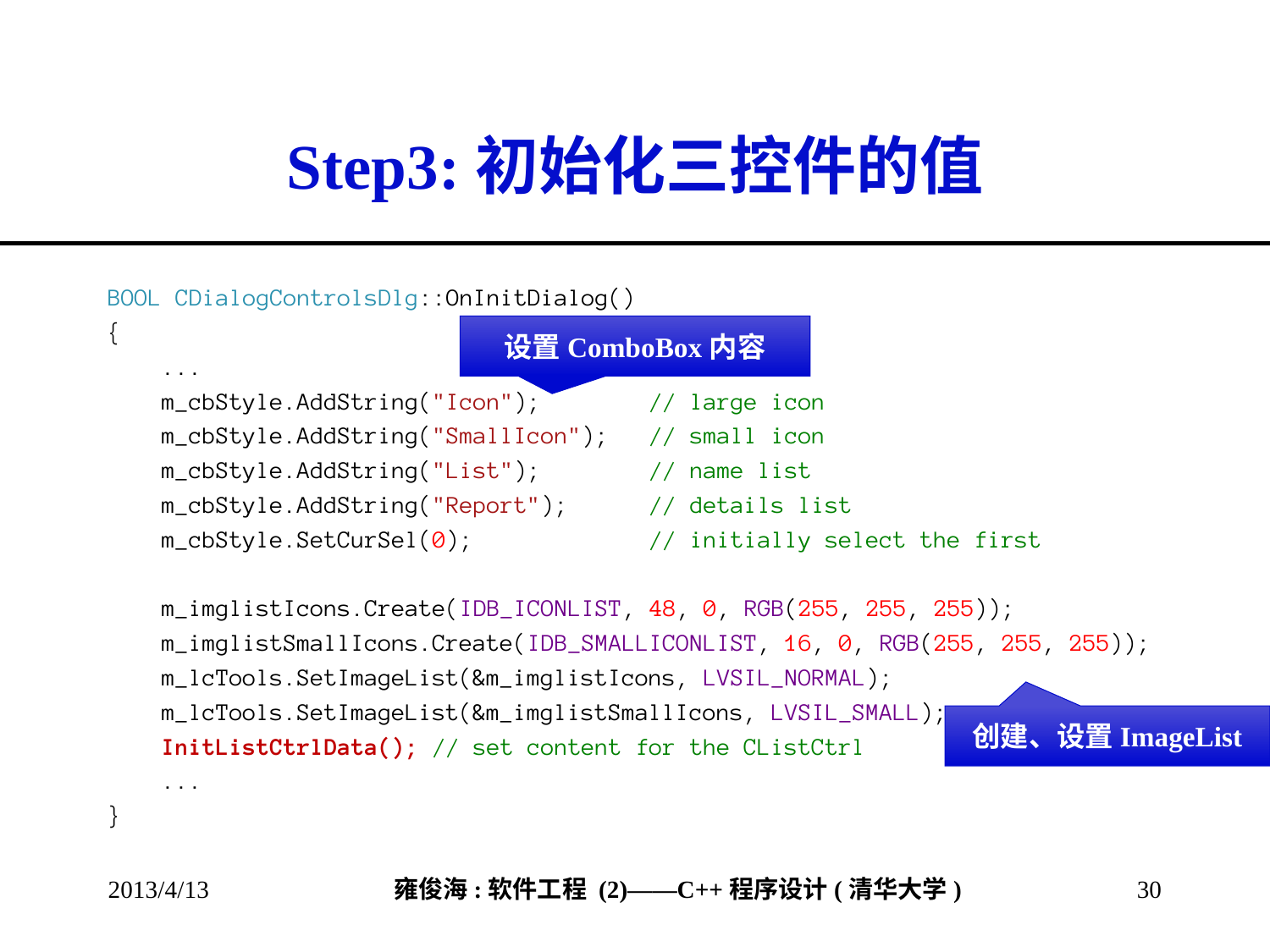

# Step3:初始化三控件的值
BOOL CDialogControlsDlg::OnInitDialog()
{
    ...
    m_cbStyle.AddString("Icon");        // large icon
    m_cbStyle.AddString("SmallIcon");   // small icon
    m_cbStyle.AddString("List");        // name list
    m_cbStyle.AddString("Report");      // details list
    m_cbStyle.SetCurSel(0);             // initially select the first

    m_imglistIcons.Create(IDB_ICONLIST, 48, 0, RGB(255, 255, 255));
    m_imglistSmallIcons.Create(IDB_SMALLICONLIST, 16, 0, RGB(255, 255, 255));
    m_lcTools.SetImageList(&m_imglistIcons, LVSIL_NORMAL);
    m_lcTools.SetImageList(&m_imglistSmallIcons, LVSIL_SMALL);
    InitListCtrlData(); // set content for the CListCtrl
    ...
}
设置ComboBox内容
创建、设置ImageList
2013/4/13
30